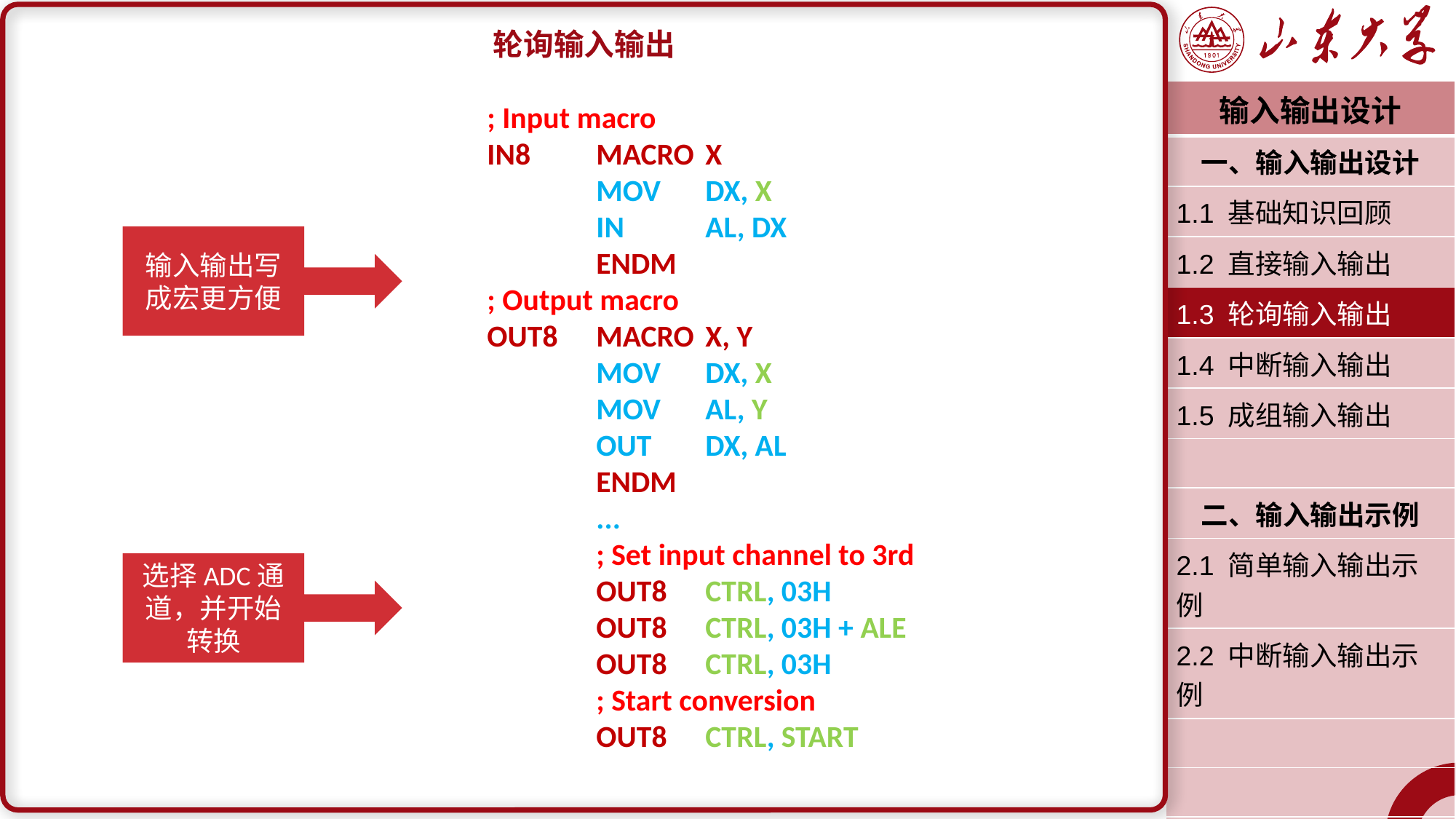

轮询输入输出

				; Input macro
				IN8	MACRO	X
					MOV	DX, X
					IN	AL, DX
					ENDM
				; Output macro
				OUT8	MACRO	X, Y
					MOV	DX, X
					MOV	AL, Y
					OUT	DX, AL
					ENDM
					...
					; Set input channel to 3rd
					OUT8	CTRL, 03H
					OUT8	CTRL, 03H + ALE
					OUT8	CTRL, 03H
					; Start conversion
					OUT8	CTRL, START

| 输入输出设计 |
| --- |
| 一、输入输出设计 |
| 1.1 基础知识回顾 |
| 1.2 直接输入输出 |
| 1.3 轮询输入输出 |
| 1.4 中断输入输出 |
| 1.5 成组输入输出 |
|  |
| 二、输入输出示例 |
| 2.1 简单输入输出示例 |
| 2.2 中断输入输出示例 |
|  |
|  |
|  |
| 潘润宇 2022.10 |
输入输出写成宏更方便
选择ADC通道，并开始转换